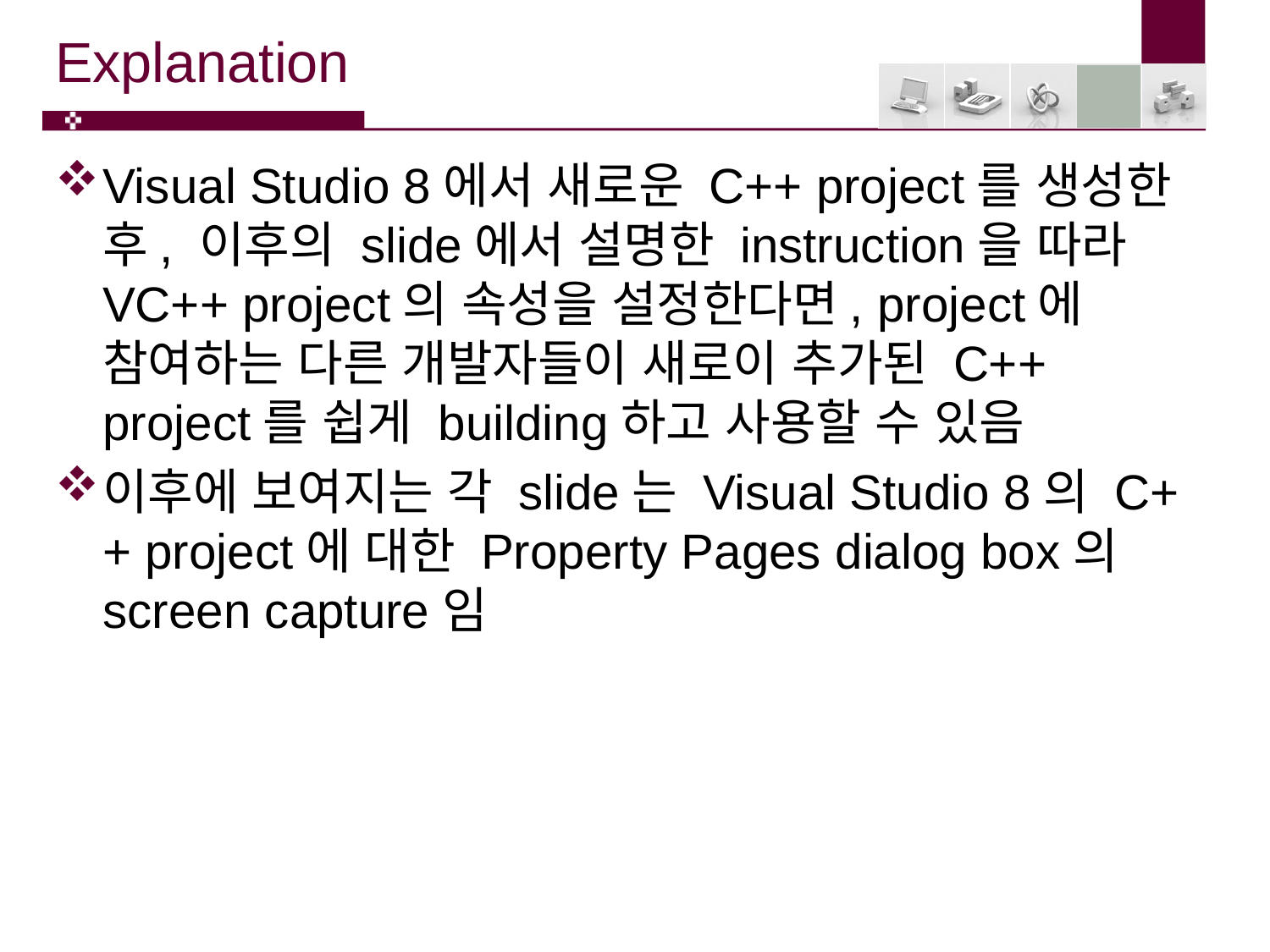

# Explanation
Visual Studio 8에서 새로운 C++ project를 생성한 후, 이후의 slide에서 설명한 instruction을 따라 VC++ project의 속성을 설정한다면, project에 참여하는 다른 개발자들이 새로이 추가된 C++ project를 쉽게 building하고 사용할 수 있음
이후에 보여지는 각 slide는 Visual Studio 8의 C++ project에 대한 Property Pages dialog box의 screen capture임